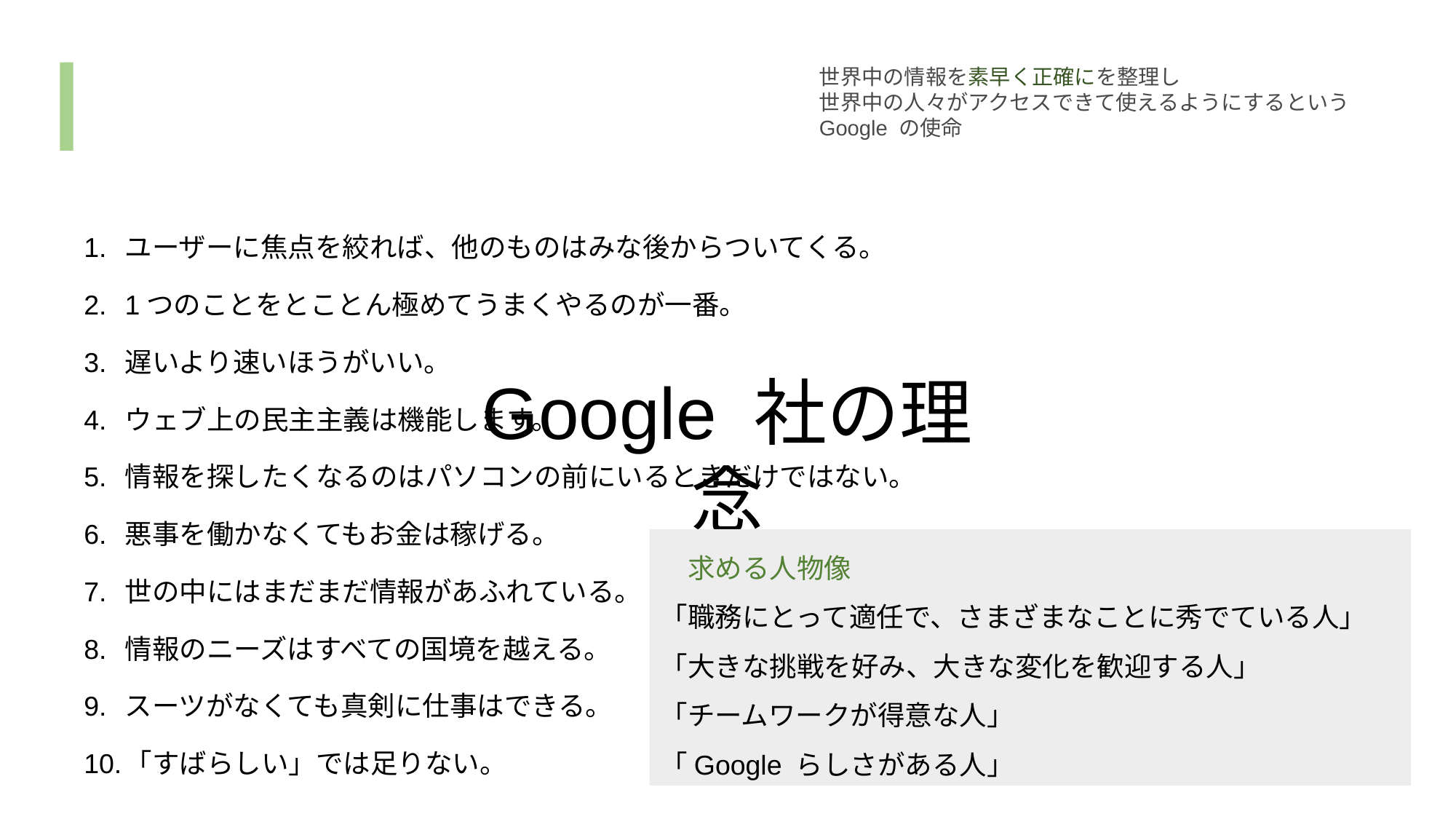

世界中の情報を素早く正確にを整理し
世界中の人々がアクセスできて使えるようにするという
Google の使命

ユーザーに焦点を絞れば、他のものはみな後からついてくる。
1つのことをとことん極めてうまくやるのが一番。
遅いより速いほうがいい。
ウェブ上の民主主義は機能します。
情報を探したくなるのはパソコンの前にいるときだけではない。
悪事を働かなくてもお金は稼げる。
世の中にはまだまだ情報があふれている。
情報のニーズはすべての国境を越える。
スーツがなくても真剣に仕事はできる。
「すばらしい」では足りない。
Google 社の理念
　求める人物像
「職務にとって適任で、さまざまなことに秀でている人」
「大きな挑戦を好み、大きな変化を歓迎する人」
「チームワークが得意な人」
「Google らしさがある人」